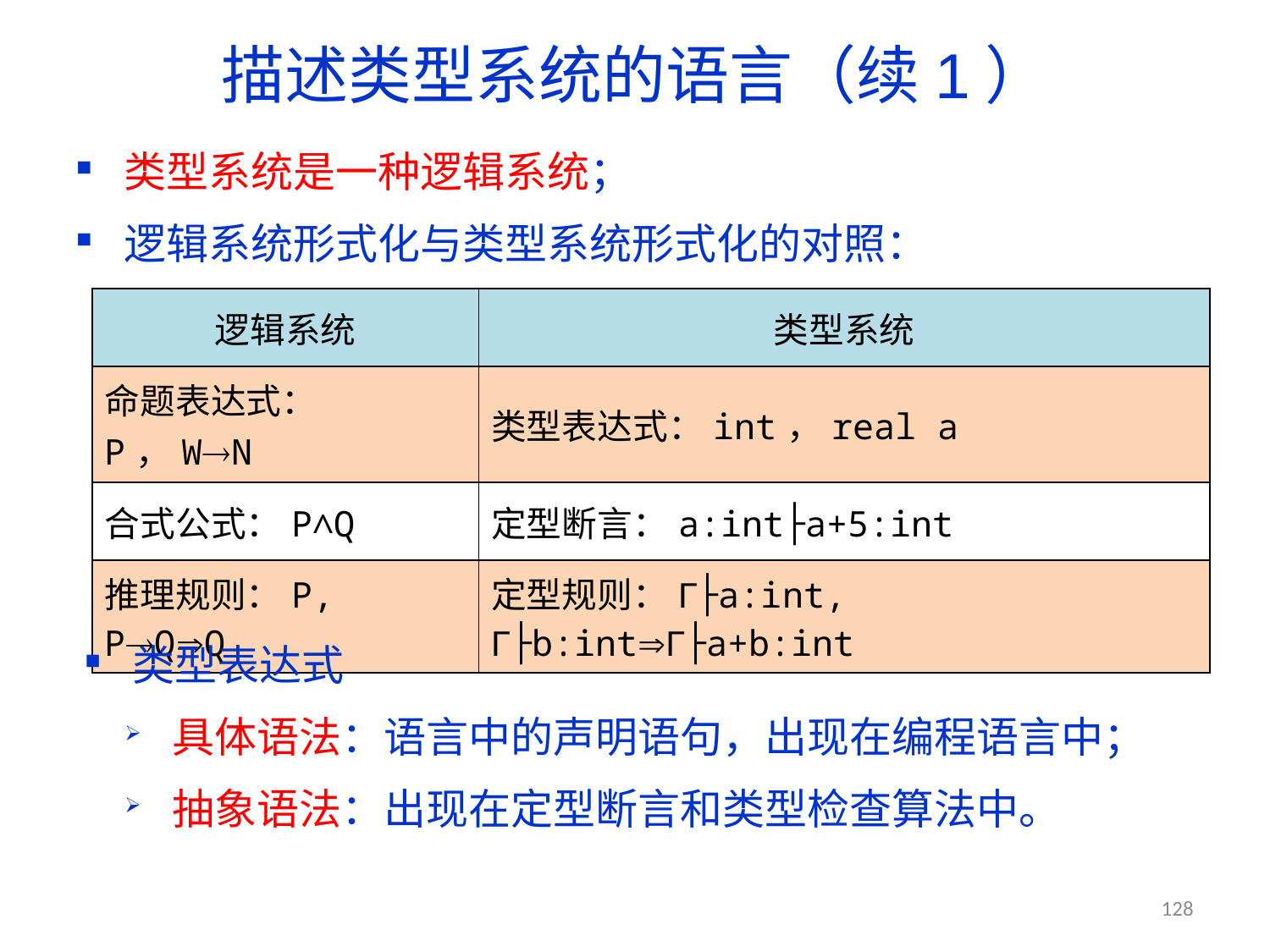

# 描述类型系统的语言（续1）
类型系统是一种逻辑系统；
逻辑系统形式化与类型系统形式化的对照：
| 逻辑系统 | 类型系统 |
| --- | --- |
| 命题表达式：P，W→N | 类型表达式：int，real a |
| 合式公式：P∧Q | 定型断言：a:int├a+5:int |
| 推理规则：P, P→Q⇒Q | 定型规则：Γ├a:int, Γ├b:int⇒Γ├a+b:int |
类型表达式
具体语法：语言中的声明语句，出现在编程语言中；
抽象语法：出现在定型断言和类型检查算法中。
128